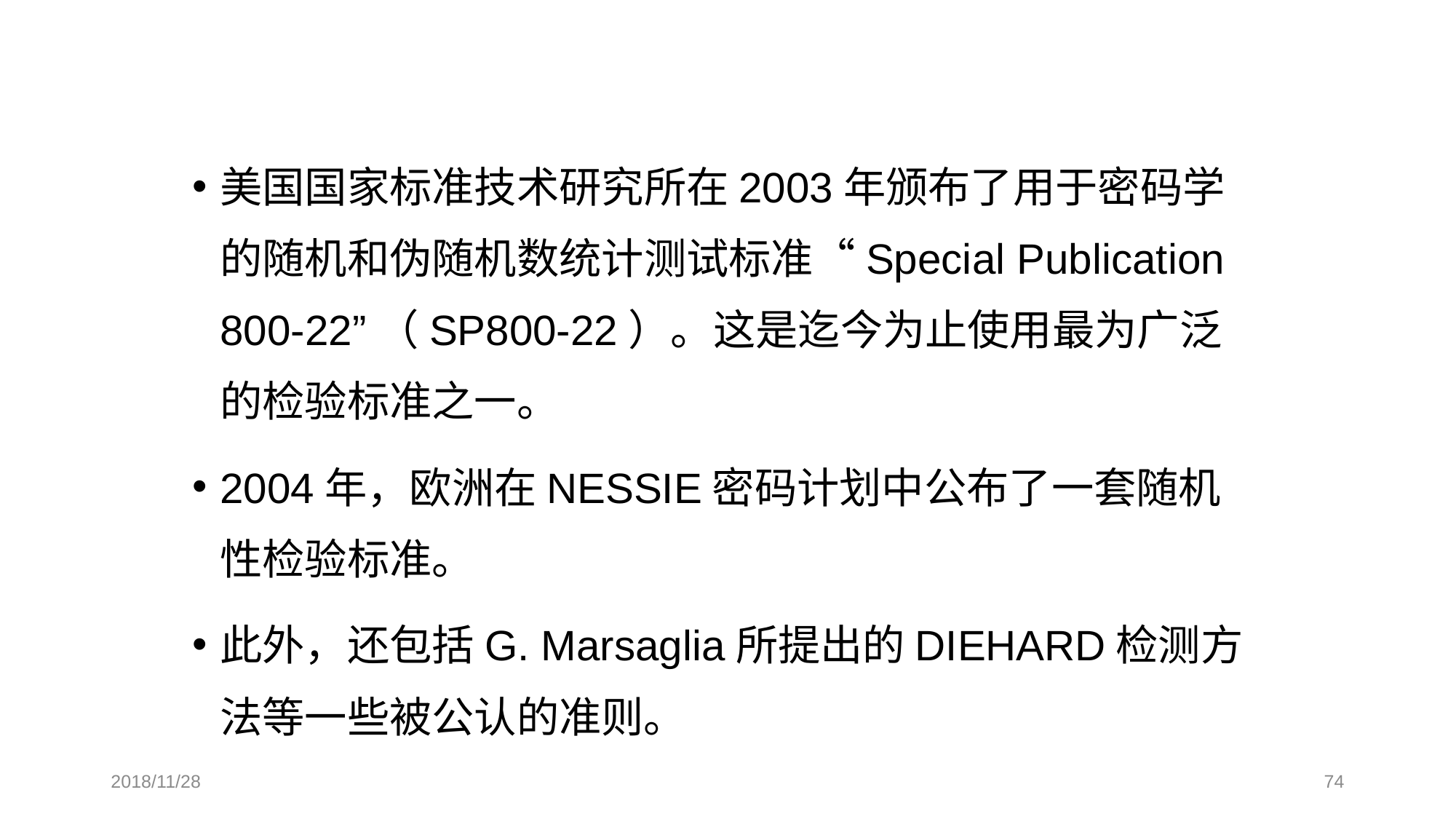

#
美国国家标准技术研究所在2003年颁布了用于密码学的随机和伪随机数统计测试标准“Special Publication 800-22”（SP800-22）。这是迄今为止使用最为广泛的检验标准之一。
2004年，欧洲在NESSIE密码计划中公布了一套随机性检验标准。
此外，还包括G. Marsaglia所提出的DIEHARD检测方法等一些被公认的准则。
2018/11/28
74